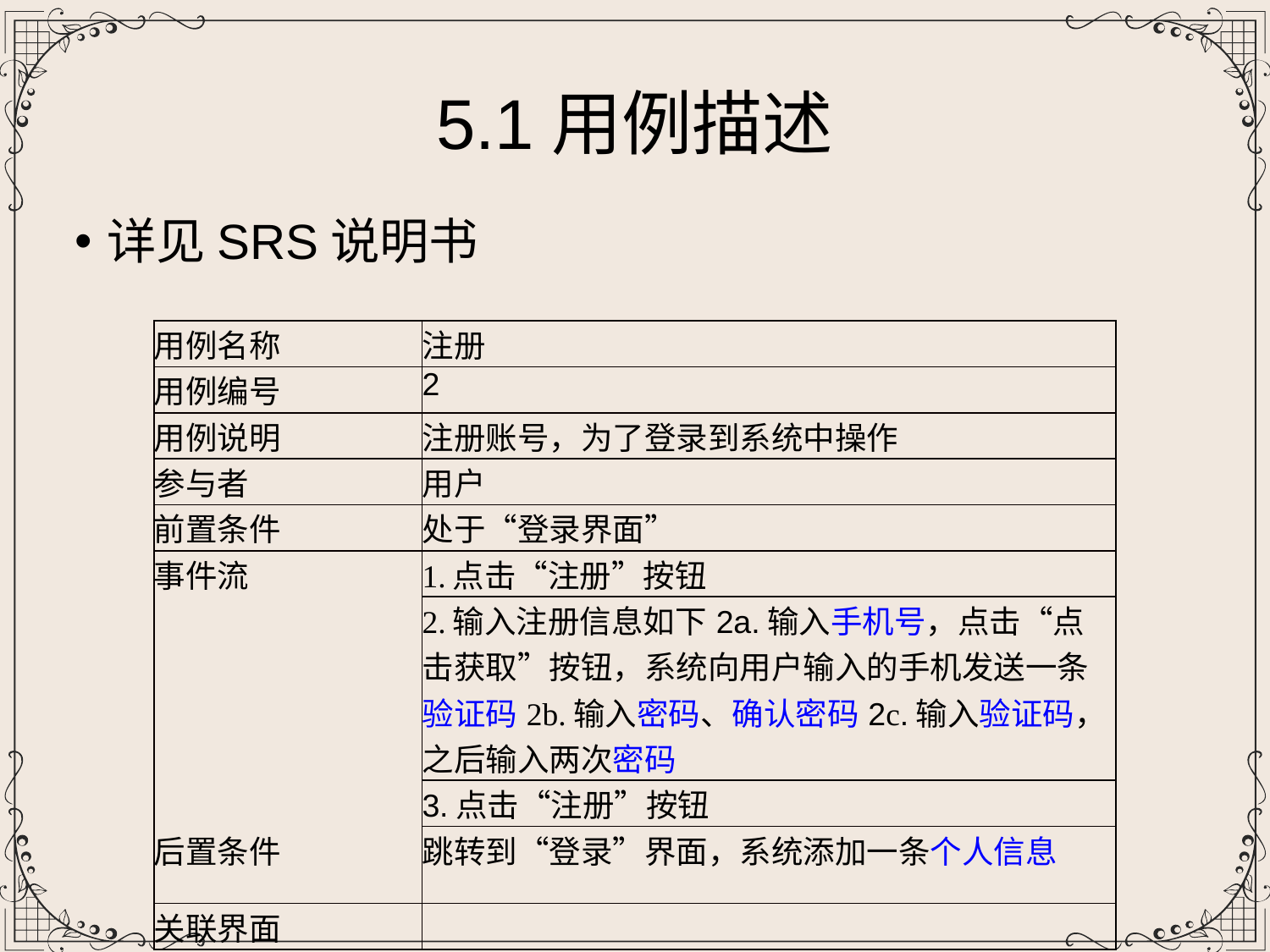

5.1用例描述
详见SRS说明书
| 用例名称 | 注册 |
| --- | --- |
| 用例编号 | 2 |
| 用例说明 | 注册账号，为了登录到系统中操作 |
| 参与者 | 用户 |
| 前置条件 | 处于“登录界面” |
| 事件流 | 1.点击“注册”按钮 |
|  | 2.输入注册信息如下2a.输入手机号，点击“点击获取”按钮，系统向用户输入的手机发送一条验证码2b.输入密码、确认密码2c.输入验证码，之后输入两次密码 |
|  | 3.点击“注册”按钮 |
| 后置条件 | 跳转到“登录”界面，系统添加一条个人信息 |
| 关联界面 |  |